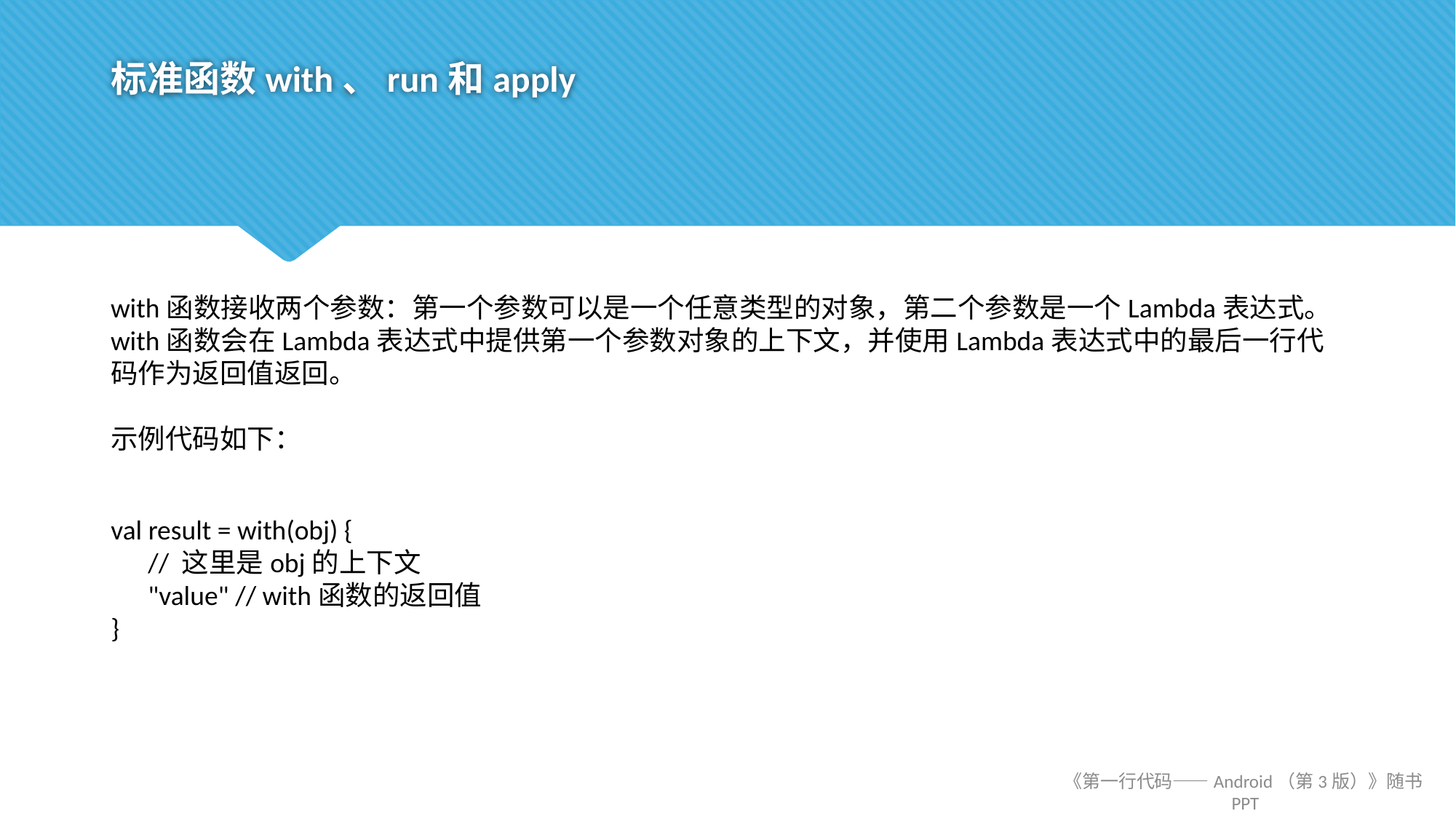

# 标准函数with、run和apply
with函数接收两个参数：第一个参数可以是一个任意类型的对象，第二个参数是一个Lambda表达式。with函数会在Lambda表达式中提供第一个参数对象的上下文，并使用Lambda表达式中的最后一行代码作为返回值返回。

示例代码如下：

val result = with(obj) {
      // 这里是obj的上下文
      "value" // with函数的返回值
}